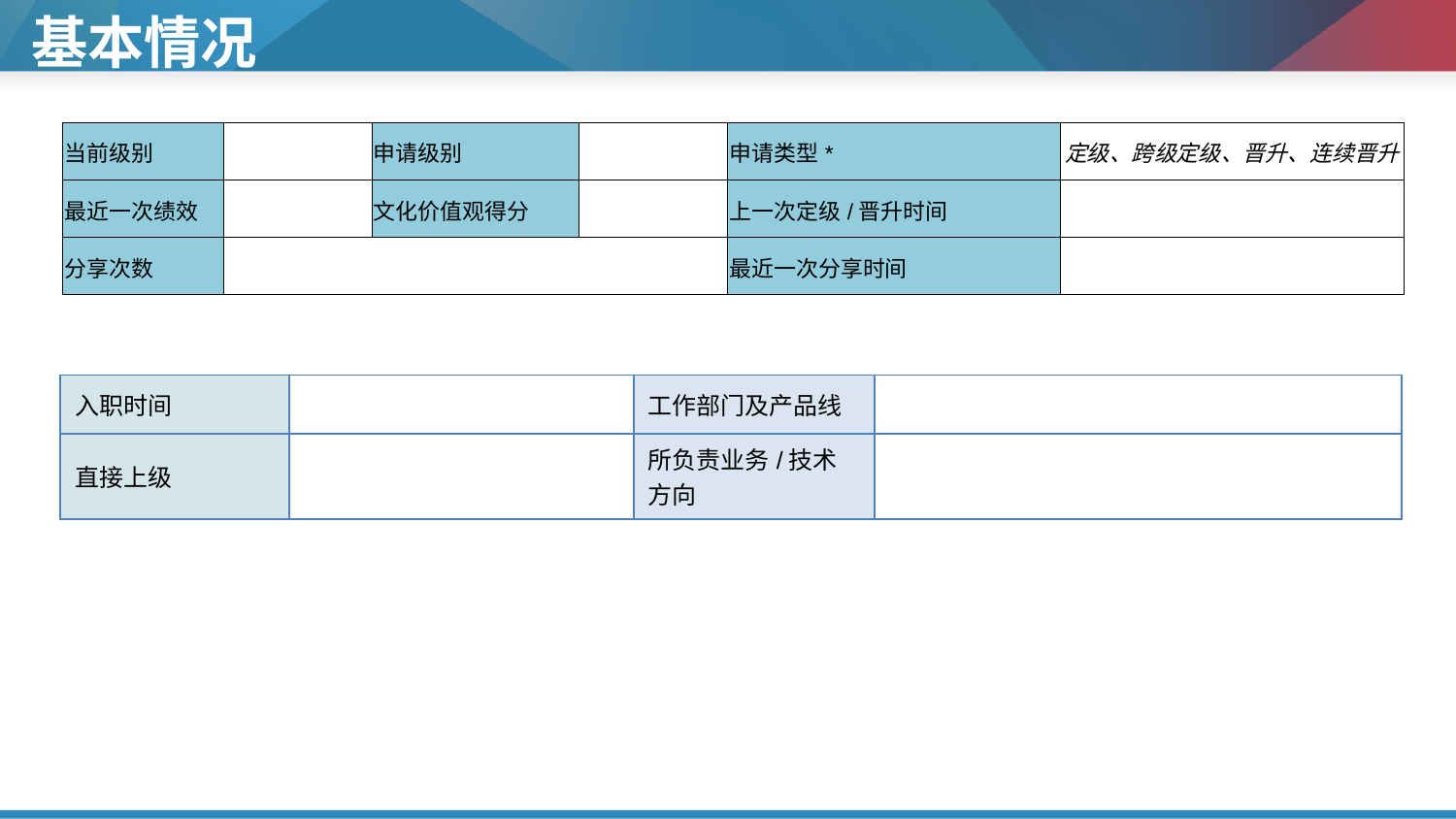

基本情况
| 当前级别 |  | 申请级别 |  | 申请类型\* | 定级、跨级定级、晋升、连续晋升 |
| --- | --- | --- | --- | --- | --- |
| 最近一次绩效 |  | 文化价值观得分 |  | 上一次定级/晋升时间 |  |
| 分享次数 |  |  |  | 最近一次分享时间 |  |
| 入职时间 |  | 工作部门及产品线 |  |
| --- | --- | --- | --- |
| 直接上级 |  | 所负责业务/技术方向 |  |